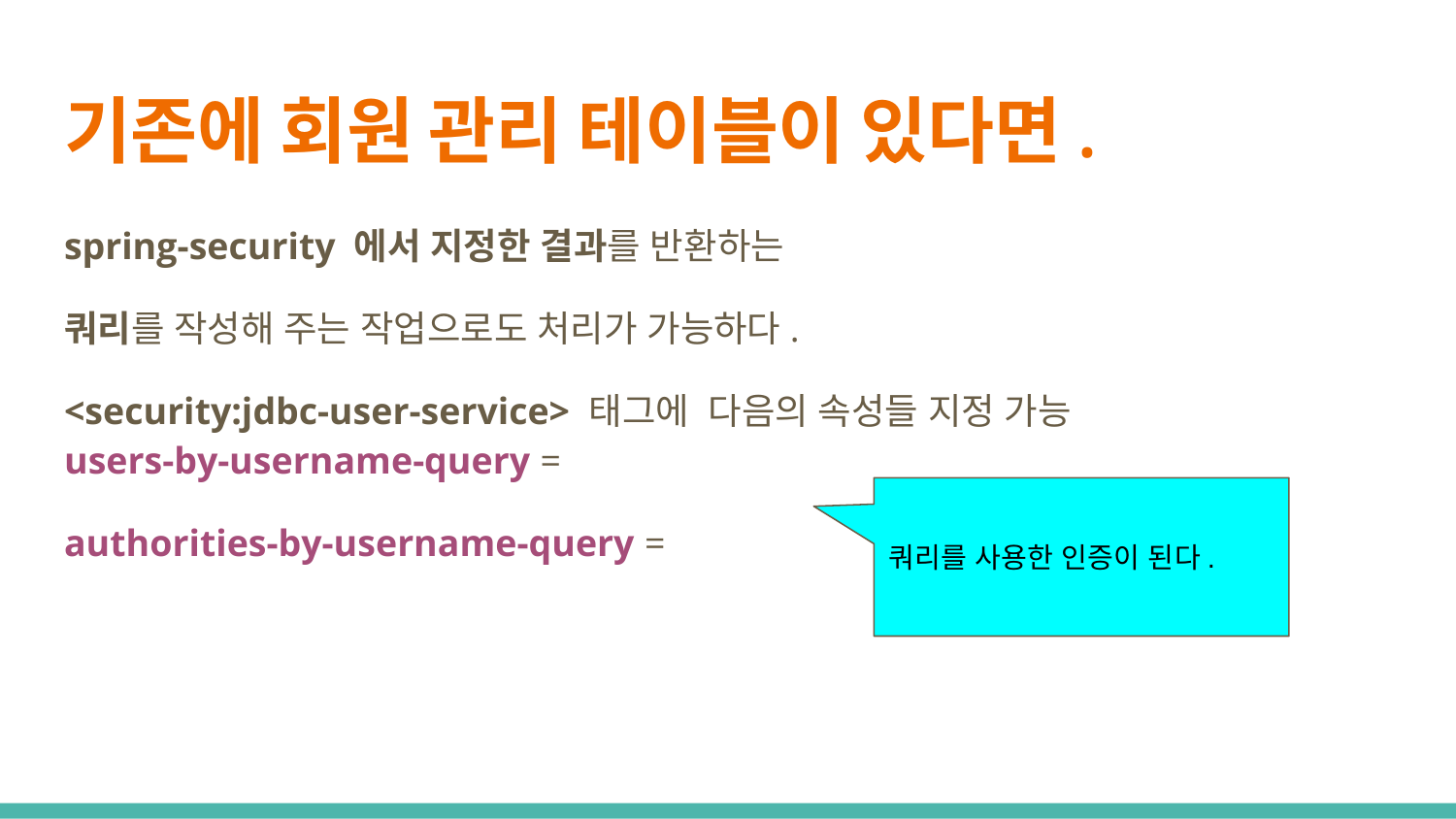

# 기존에 회원 관리 테이블이 있다면.
spring-security 에서 지정한 결과를 반환하는
쿼리를 작성해 주는 작업으로도 처리가 가능하다.
<security:jdbc-user-service> 태그에  다음의 속성들 지정 가능
users-by-username-query =
authorities-by-username-query =

쿼리를 사용한 인증이 된다.